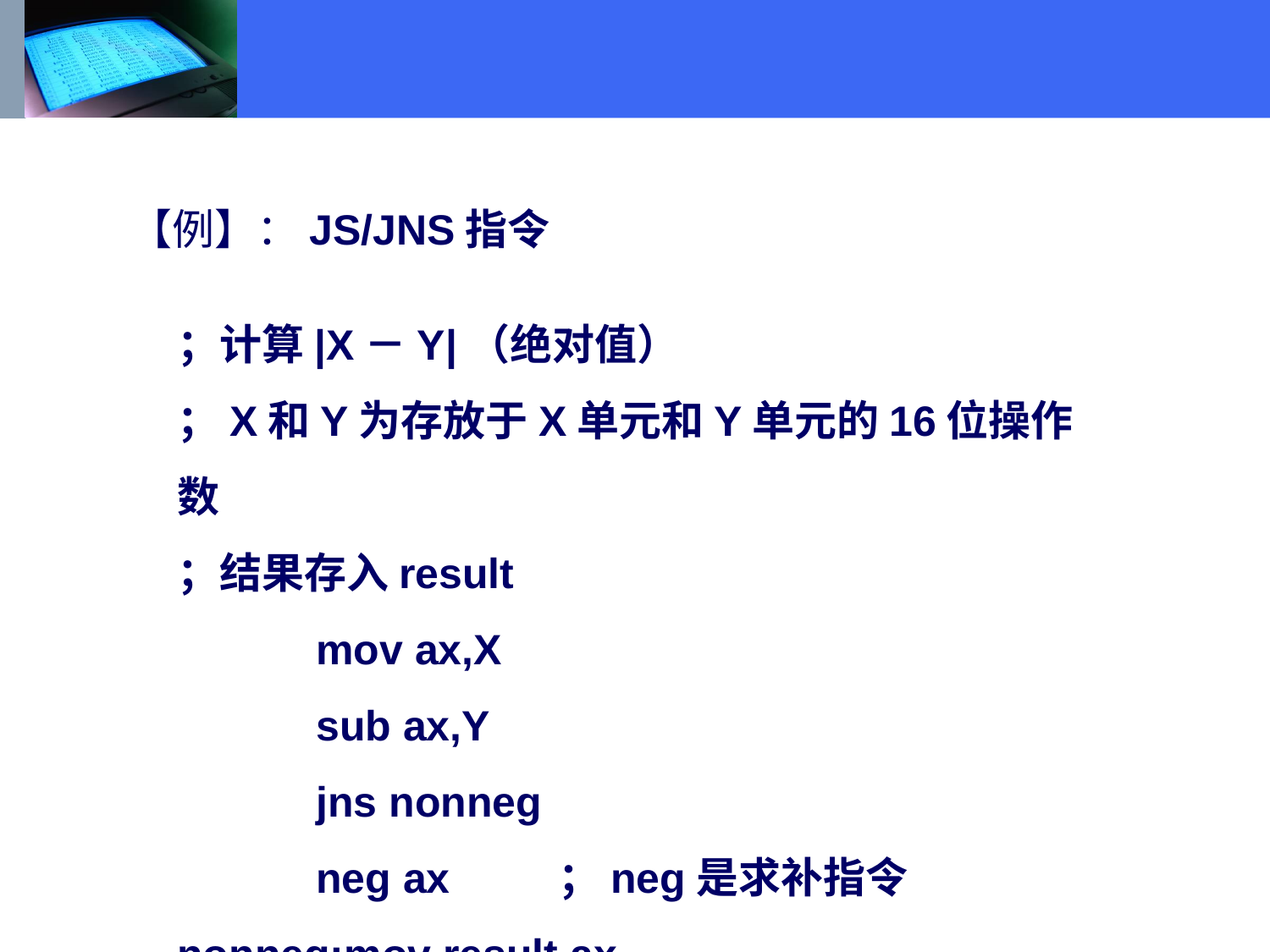

【例】：JS/JNS指令
；计算|X－Y|（绝对值）
；X和Y为存放于X单元和Y单元的16位操作数
；结果存入result
	 mov ax,X
	 sub ax,Y
	 jns nonneg
	 neg ax	；neg是求补指令
nonneg:mov result,ax